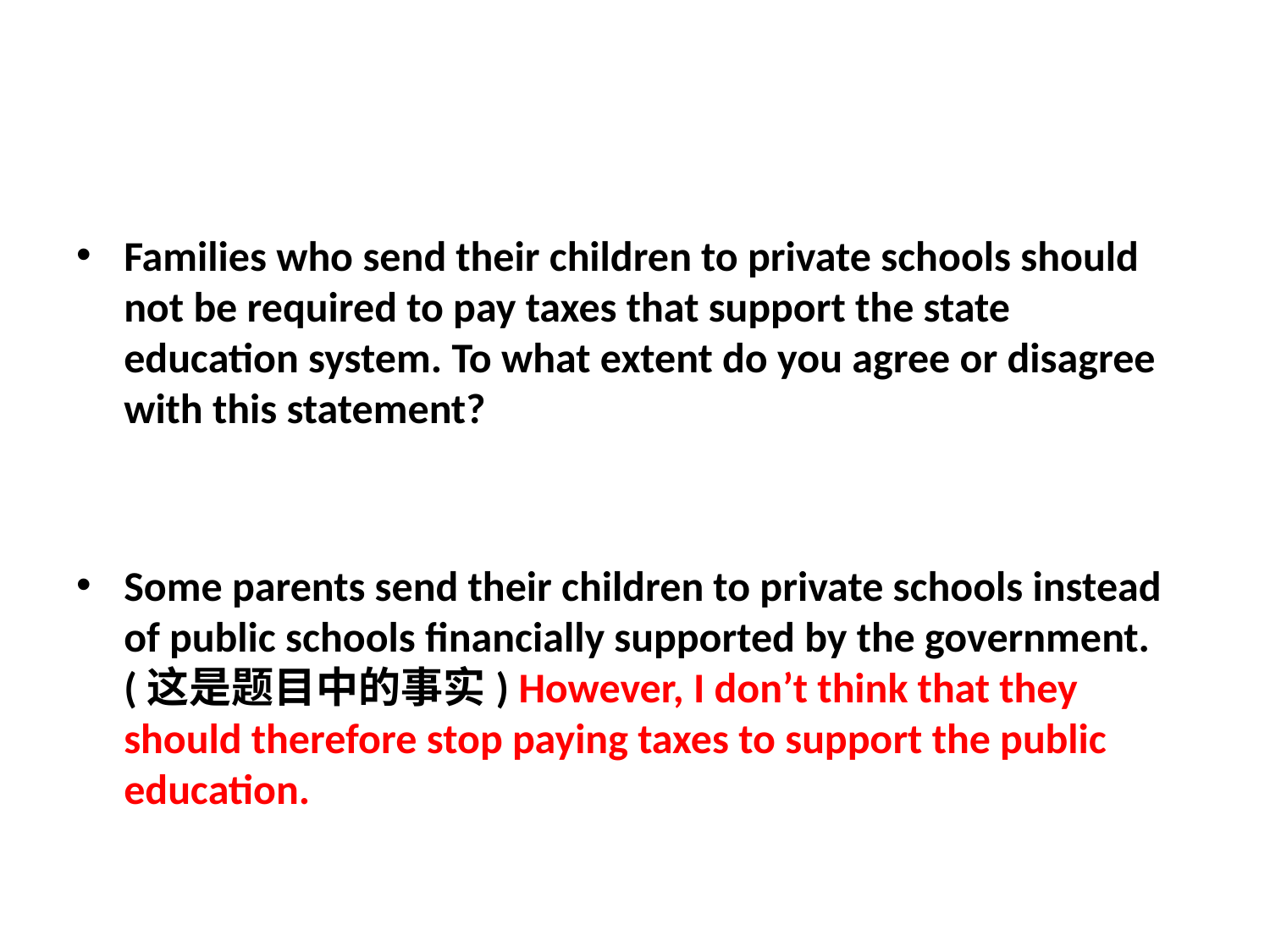

#
Families who send their children to private schools should not be required to pay taxes that support the state education system. To what extent do you agree or disagree with this statement?

Some parents send their children to private schools instead of public schools financially supported by the government.(这是题目中的事实) However, I don’t think that they should therefore stop paying taxes to support the public education.